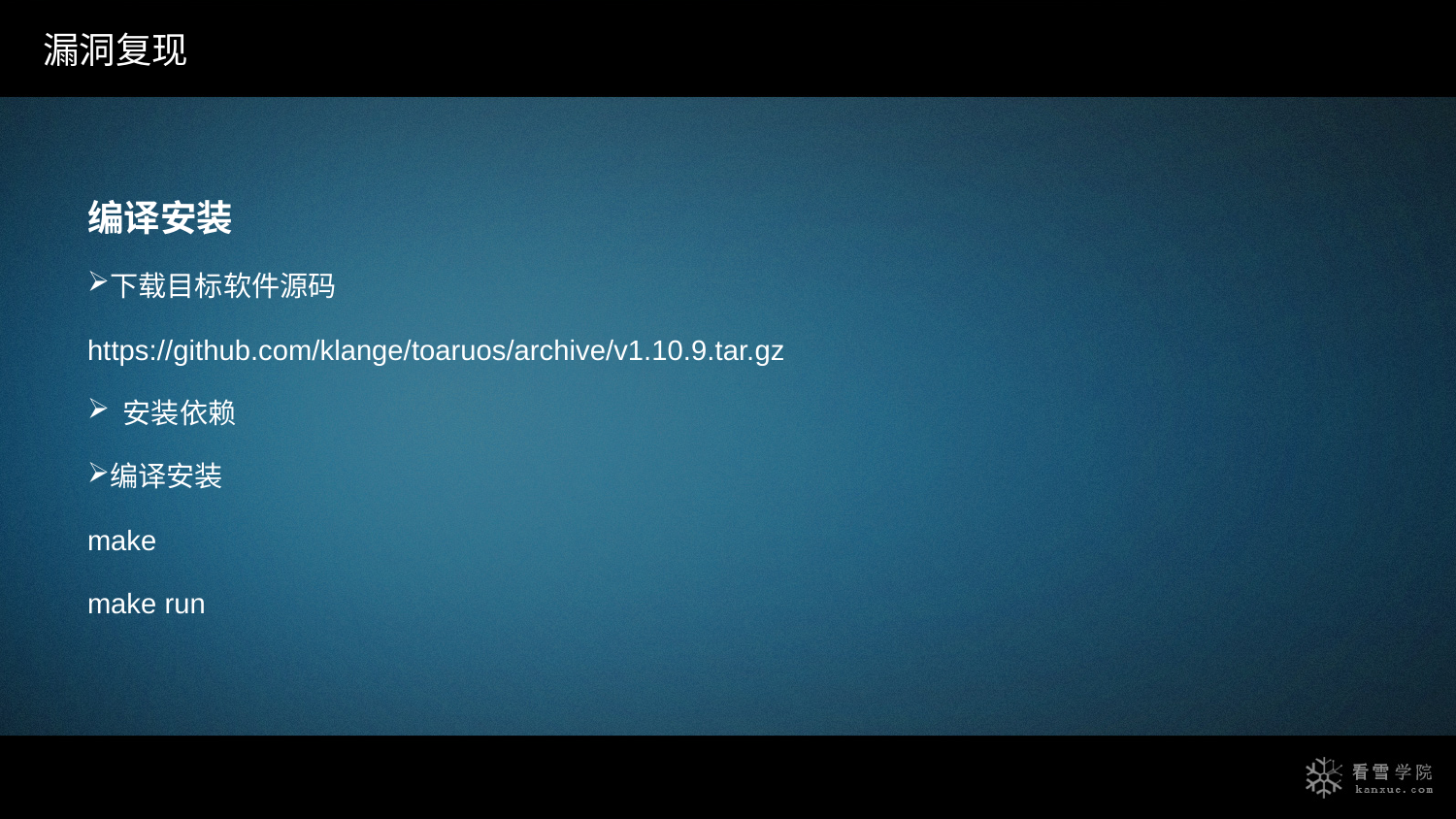

漏洞复现
编译安装
下载目标软件源码
https://github.com/klange/toaruos/archive/v1.10.9.tar.gz
 安装依赖
编译安装
make
make run